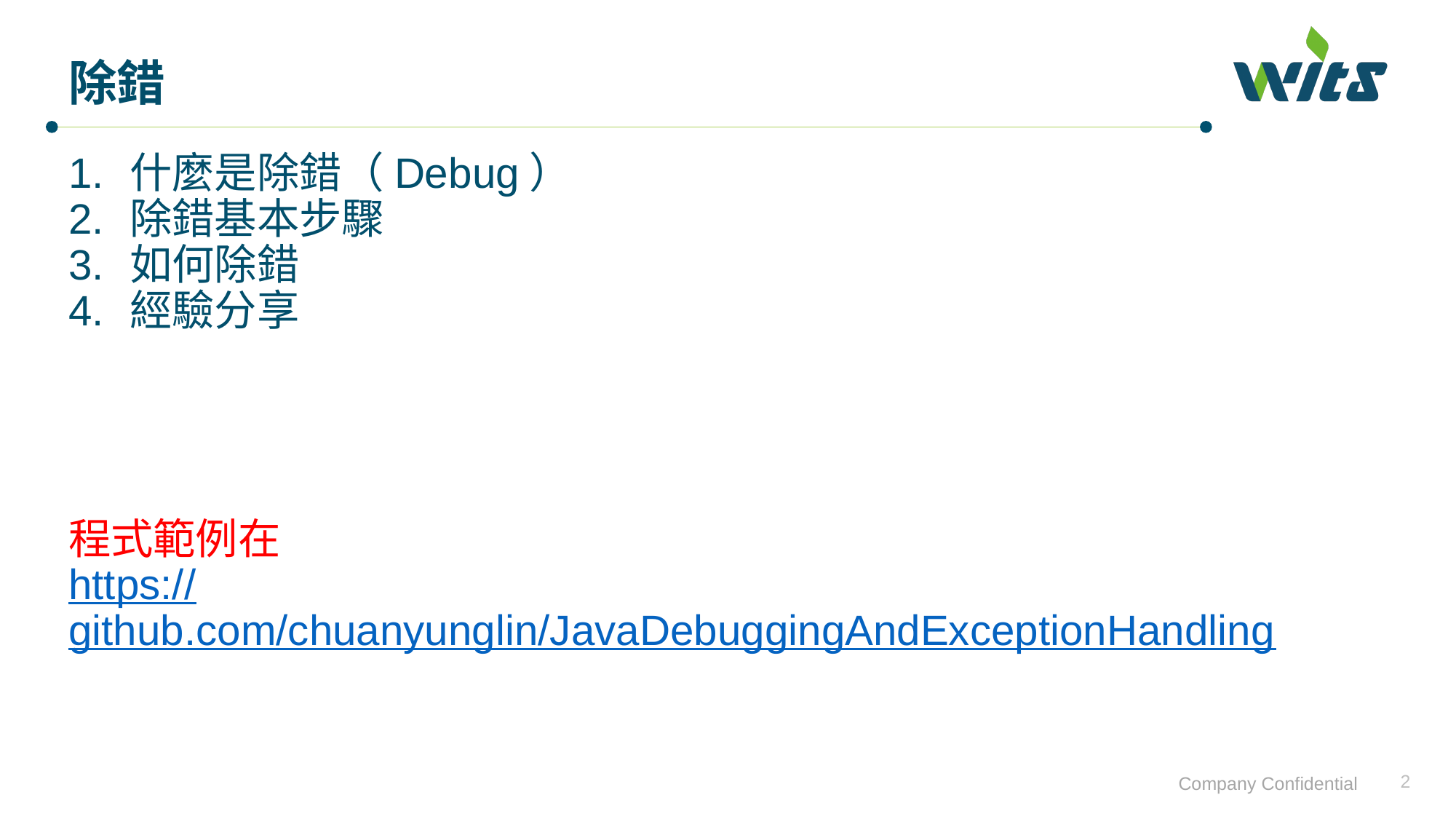

# 除錯
什麼是除錯（Debug）
除錯基本步驟
如何除錯
經驗分享

程式範例在
https://github.com/chuanyunglin/JavaDebuggingAndExceptionHandling

2